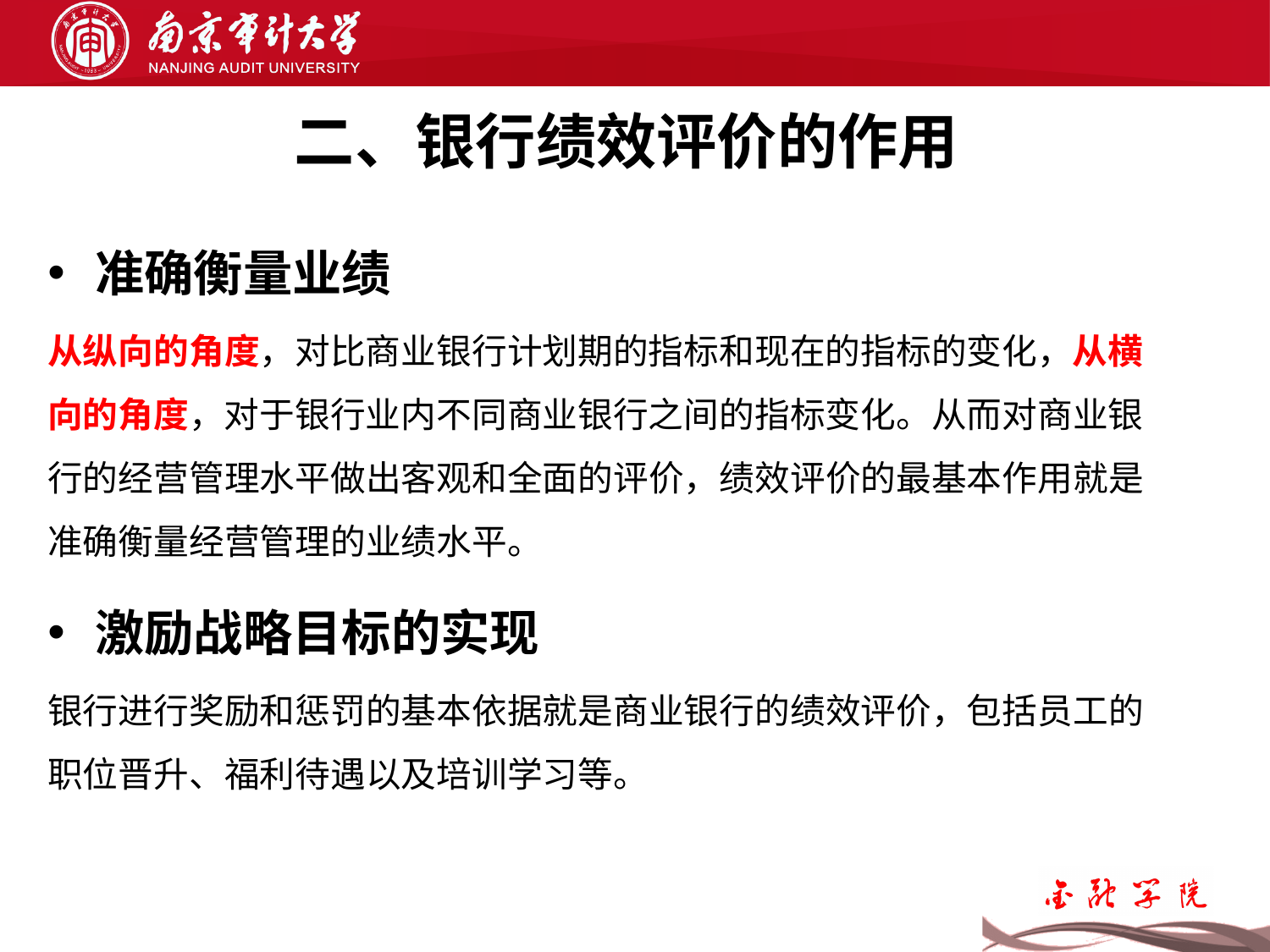

# 二、银行绩效评价的作用
准确衡量业绩
从纵向的角度，对比商业银行计划期的指标和现在的指标的变化，从横向的角度，对于银行业内不同商业银行之间的指标变化。从而对商业银行的经营管理水平做出客观和全面的评价，绩效评价的最基本作用就是准确衡量经营管理的业绩水平。
激励战略目标的实现
银行进行奖励和惩罚的基本依据就是商业银行的绩效评价，包括员工的职位晋升、福利待遇以及培训学习等。